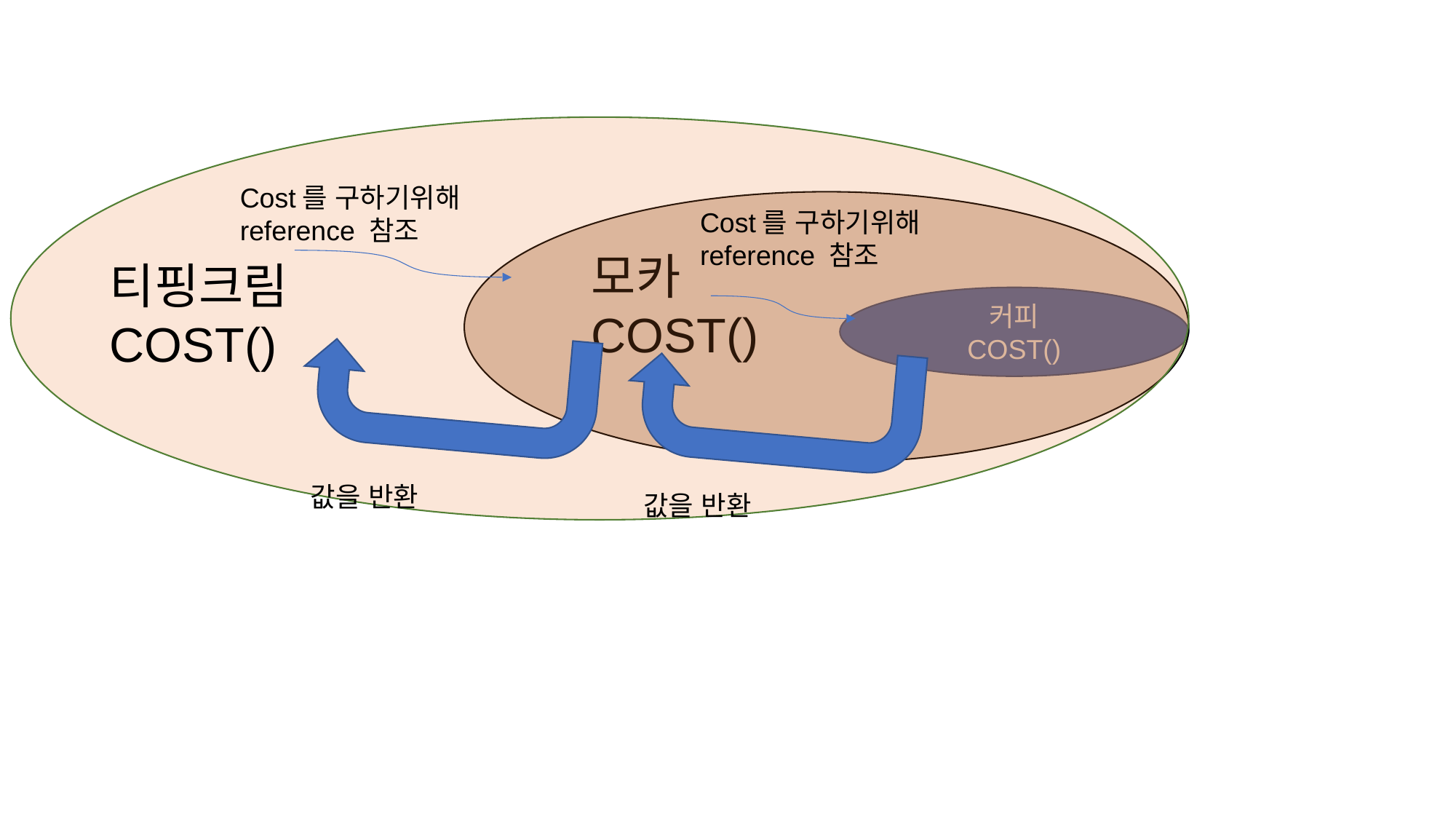

Cost를 구하기위해 reference 참조

Cost를 구하기위해 reference 참조
모카
COST()
티핑크림
COST()
커피
COST()

값을 반환
값을 반환